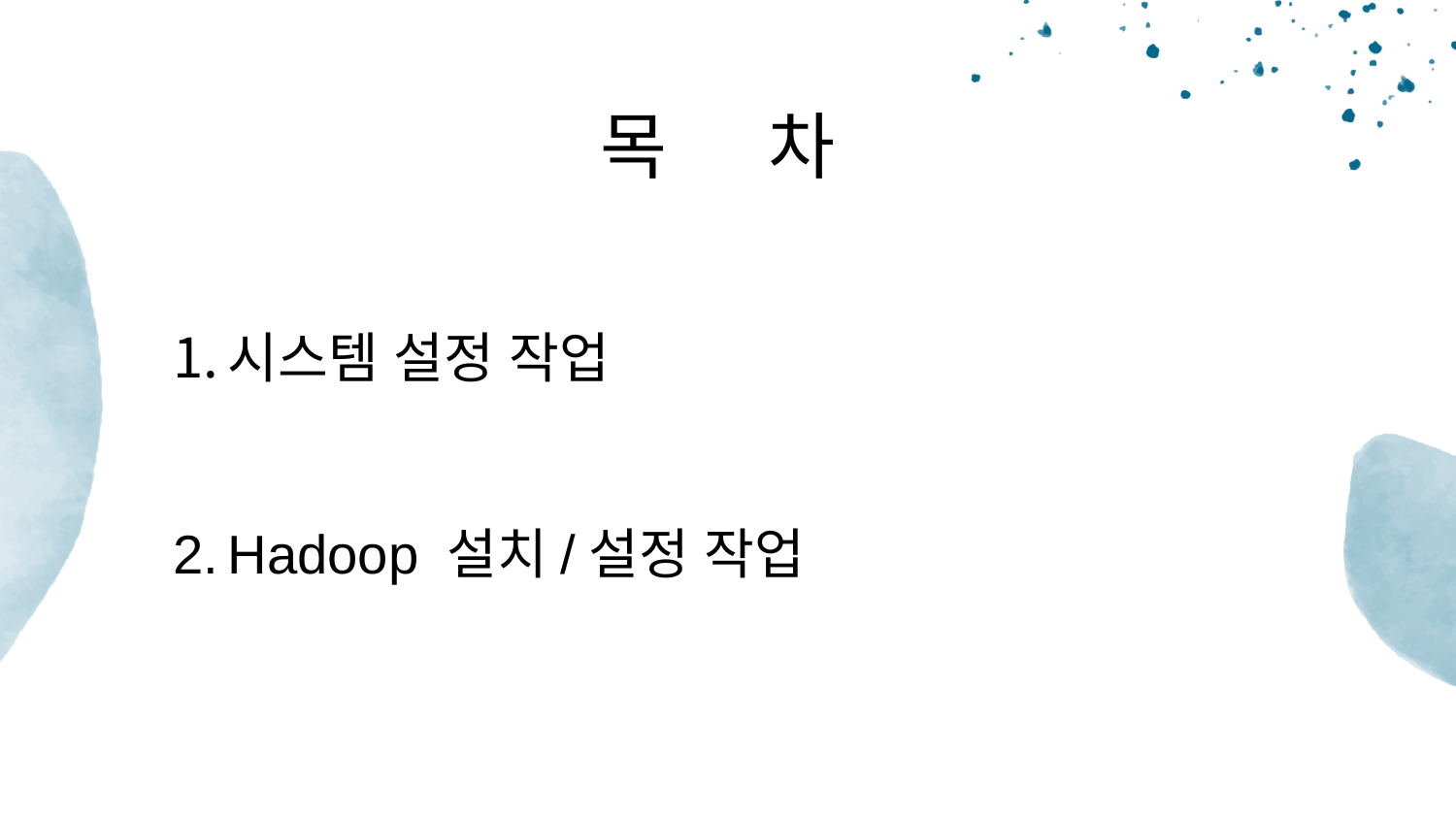

# 목     차
시스템 설정 작업

Hadoop 설치/설정 작업